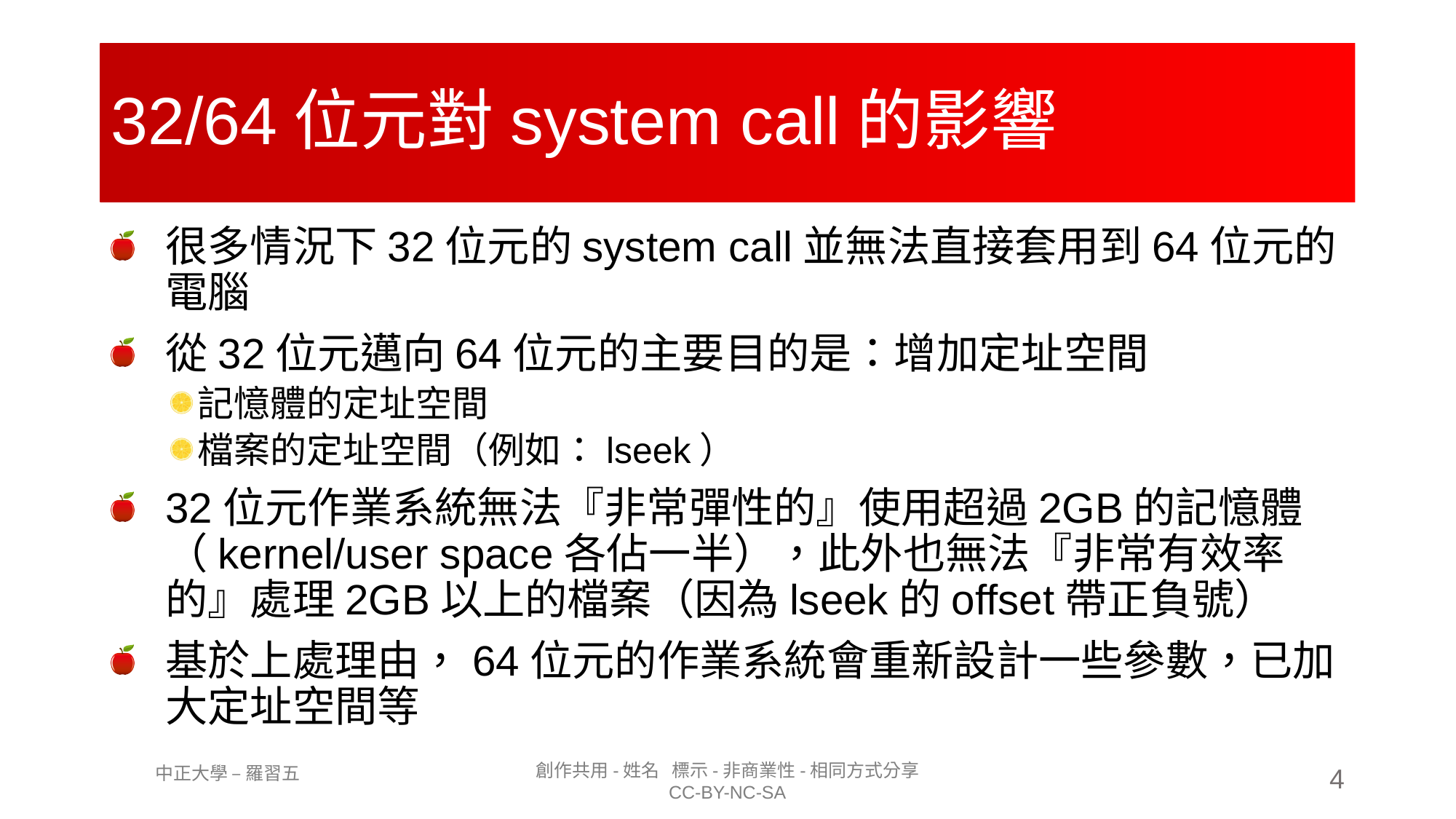

# 32/64位元對system call的影響
很多情況下32位元的system call並無法直接套用到64位元的電腦
從32位元邁向64位元的主要目的是：增加定址空間
記憶體的定址空間
檔案的定址空間（例如：lseek）
32位元作業系統無法『非常彈性的』使用超過2GB的記憶體（kernel/user space各佔一半），此外也無法『非常有效率的』處理2GB以上的檔案（因為lseek的offset帶正負號）
基於上處理由，64位元的作業系統會重新設計一些參數，已加大定址空間等